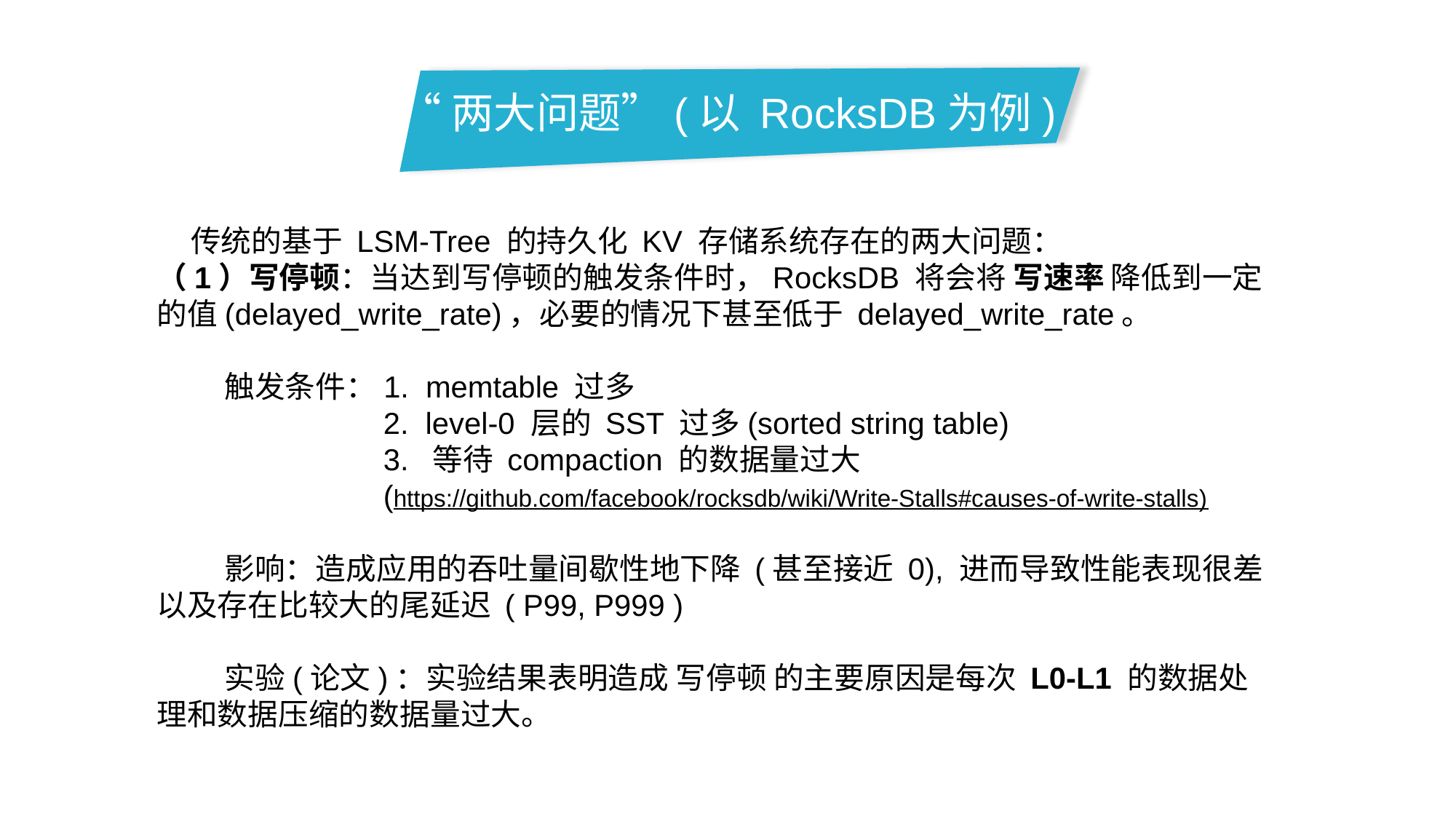

“两大问题”(以 RocksDB为例)
    传统的基于 LSM-Tree 的持久化 KV 存储系统存在的两大问题：
（1）写停顿：当达到写停顿的触发条件时，RocksDB 将会将 写速率 降低到一定的值(delayed_write_rate)，必要的情况下甚至低于 delayed_write_rate。

         触发条件：1.  memtable 过多
		 2.  level-0 层的 SST 过多(sorted string table)
		 3.  等待 compaction 的数据量过大
         		 (https://github.com/facebook/rocksdb/wiki/Write-Stalls#causes-of-write-stalls)

         影响：造成应用的吞吐量间歇性地下降 (甚至接近 0), 进而导致性能表现很差以及存在比较大的尾延迟 ( P99, P999 )

         实验(论文)：实验结果表明造成 写停顿 的主要原因是每次 L0-L1 的数据处理和数据压缩的数据量过大。